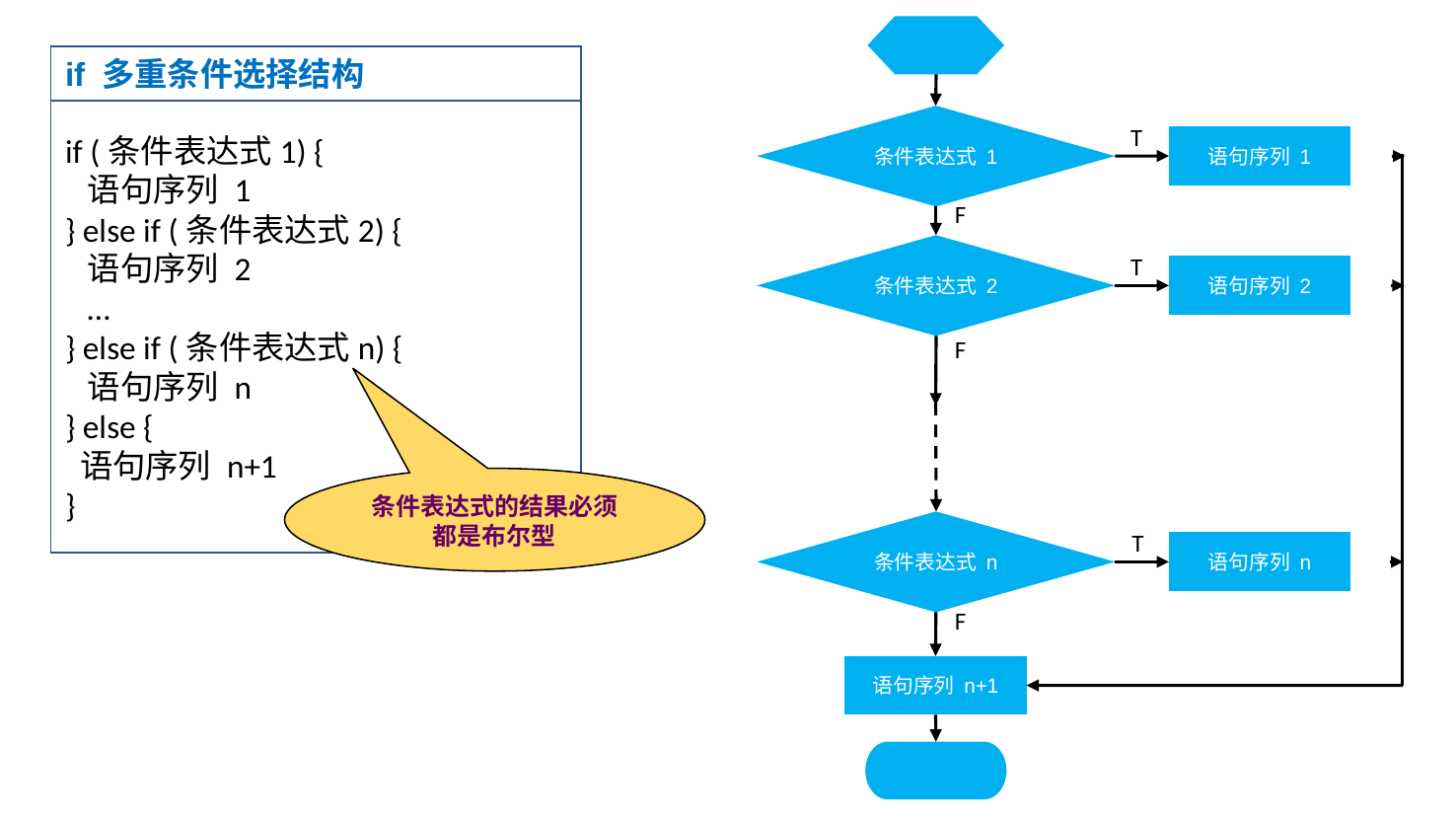

条件表达式 1
T
语句序列 1
F
条件表达式 2
T
语句序列 2
F
条件表达式 n
T
语句序列 n
F
语句序列 n+1

if 多重条件选择结构
if (条件表达式1) {
  语句序列 1
} else if (条件表达式2) {
  语句序列 2
   …
} else if (条件表达式n) {
  语句序列 n
} else {
 语句序列 n+1
}
条件表达式的结果必须都是布尔型